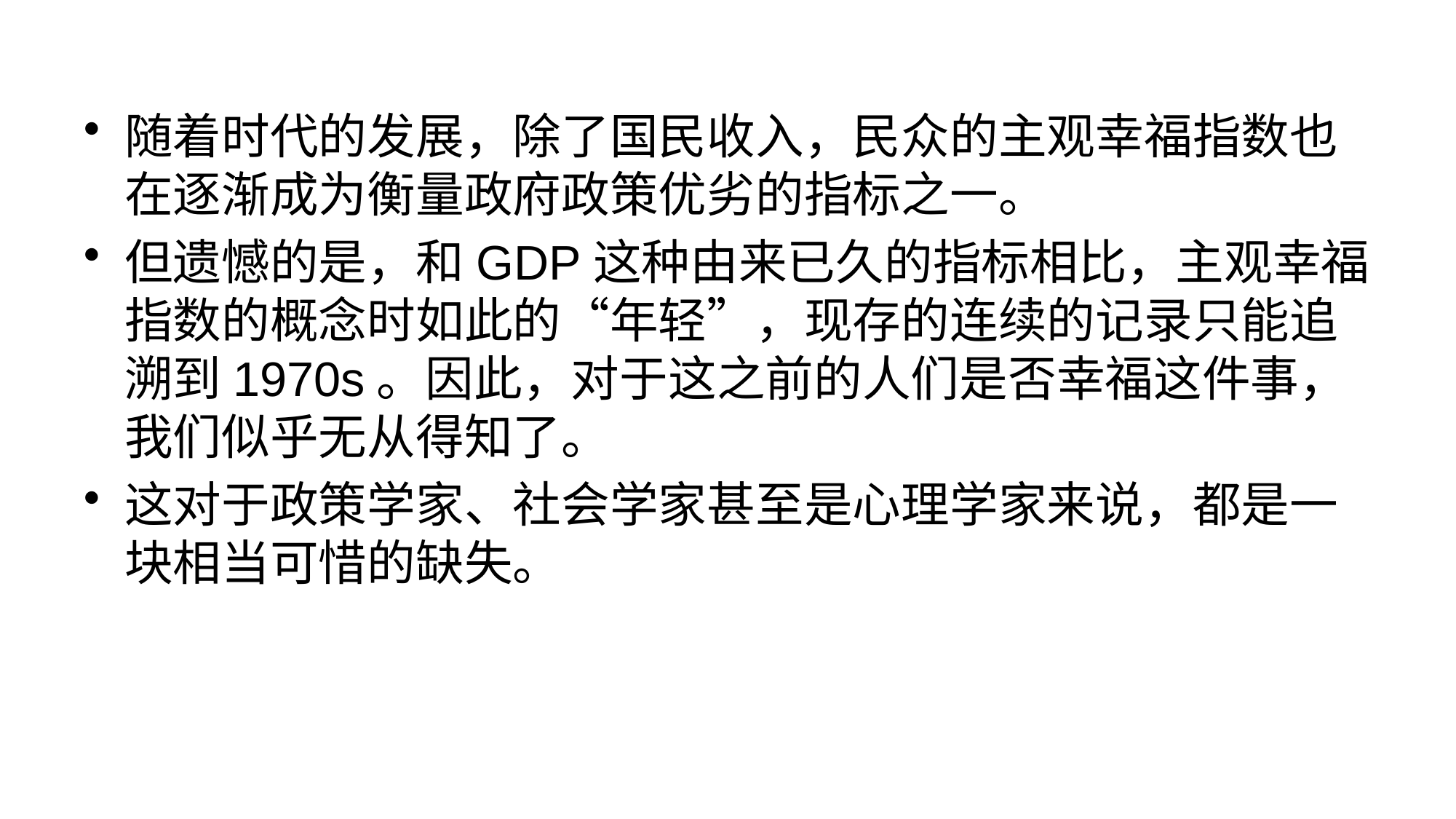

随着时代的发展，除了国民收入，民众的主观幸福指数也在逐渐成为衡量政府政策优劣的指标之一。
但遗憾的是，和GDP这种由来已久的指标相比，主观幸福指数的概念时如此的“年轻”，现存的连续的记录只能追溯到1970s。因此，对于这之前的人们是否幸福这件事，我们似乎无从得知了。
这对于政策学家、社会学家甚至是心理学家来说，都是一块相当可惜的缺失。